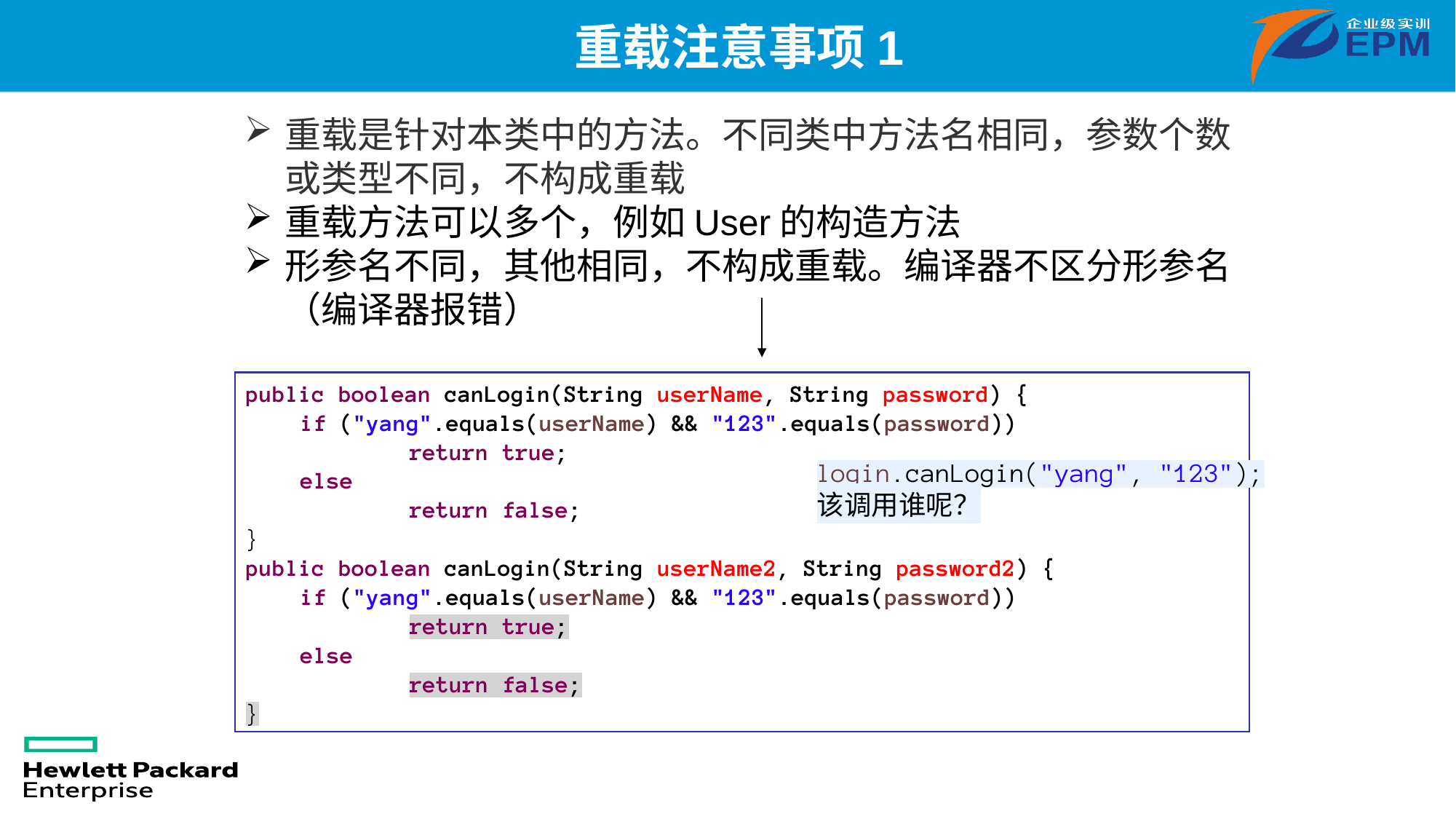

# 重载注意事项1
重载是针对本类中的方法。不同类中方法名相同，参数个数或类型不同，不构成重载
重载方法可以多个，例如User的构造方法
形参名不同，其他相同，不构成重载。编译器不区分形参名（编译器报错）
public boolean canLogin(String userName, String password) {
if ("yang".equals(userName) && "123".equals(password))
	return true;
else
	return false;
}
public boolean canLogin(String userName2, String password2) {
if ("yang".equals(userName) && "123".equals(password))
	return true;
else
	return false;
}
login.canLogin("yang", "123");
该调用谁呢？